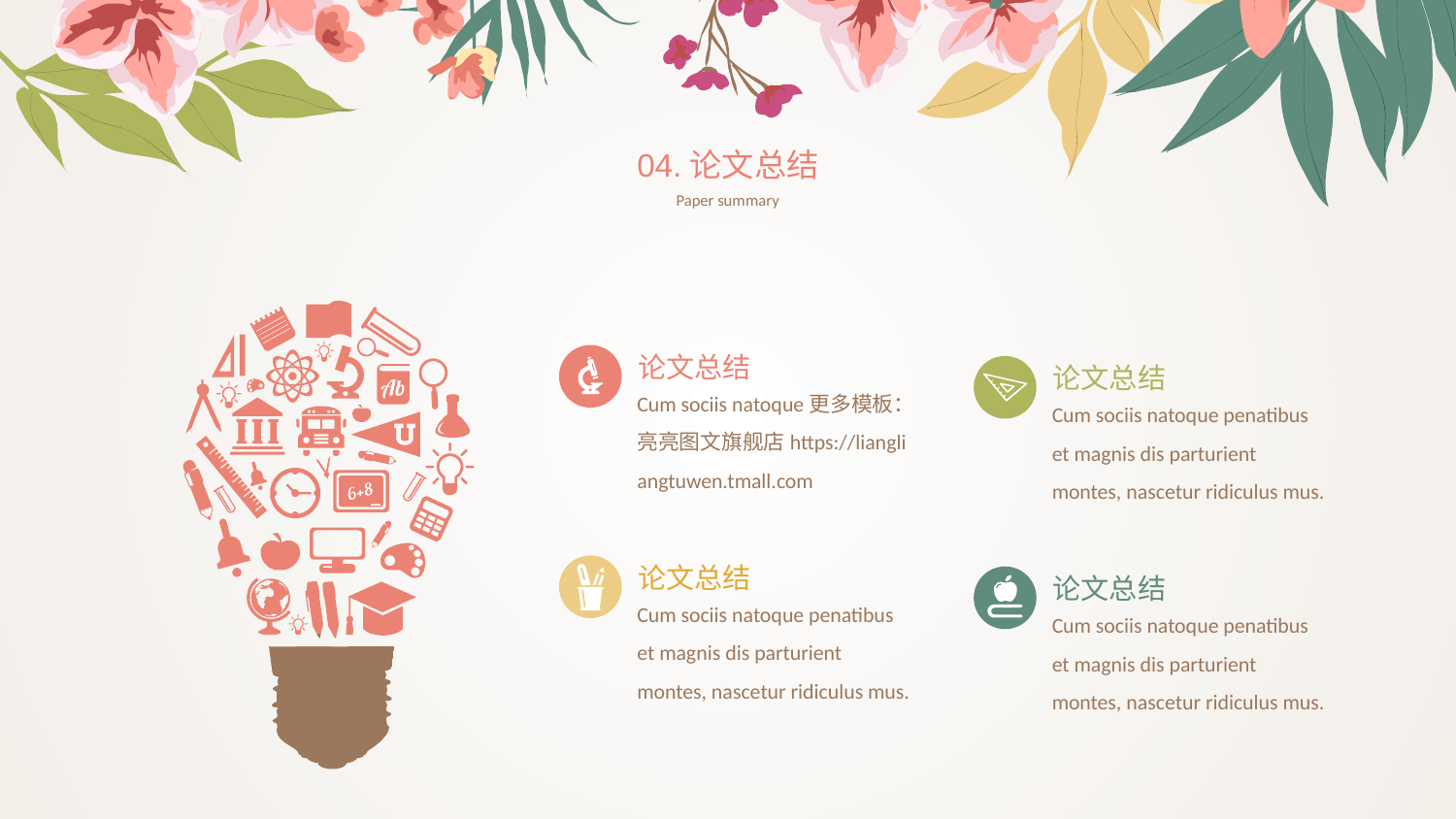

04.论文总结
Paper summary

论文总结

论文总结

Cum sociis natoque更多模板：亮亮图文旗舰店https://liangliangtuwen.tmall.com

Cum sociis natoque penatibus et magnis dis parturient montes, nascetur ridiculus mus.

论文总结

论文总结

Cum sociis natoque penatibus et magnis dis parturient montes, nascetur ridiculus mus.

Cum sociis natoque penatibus et magnis dis parturient montes, nascetur ridiculus mus.